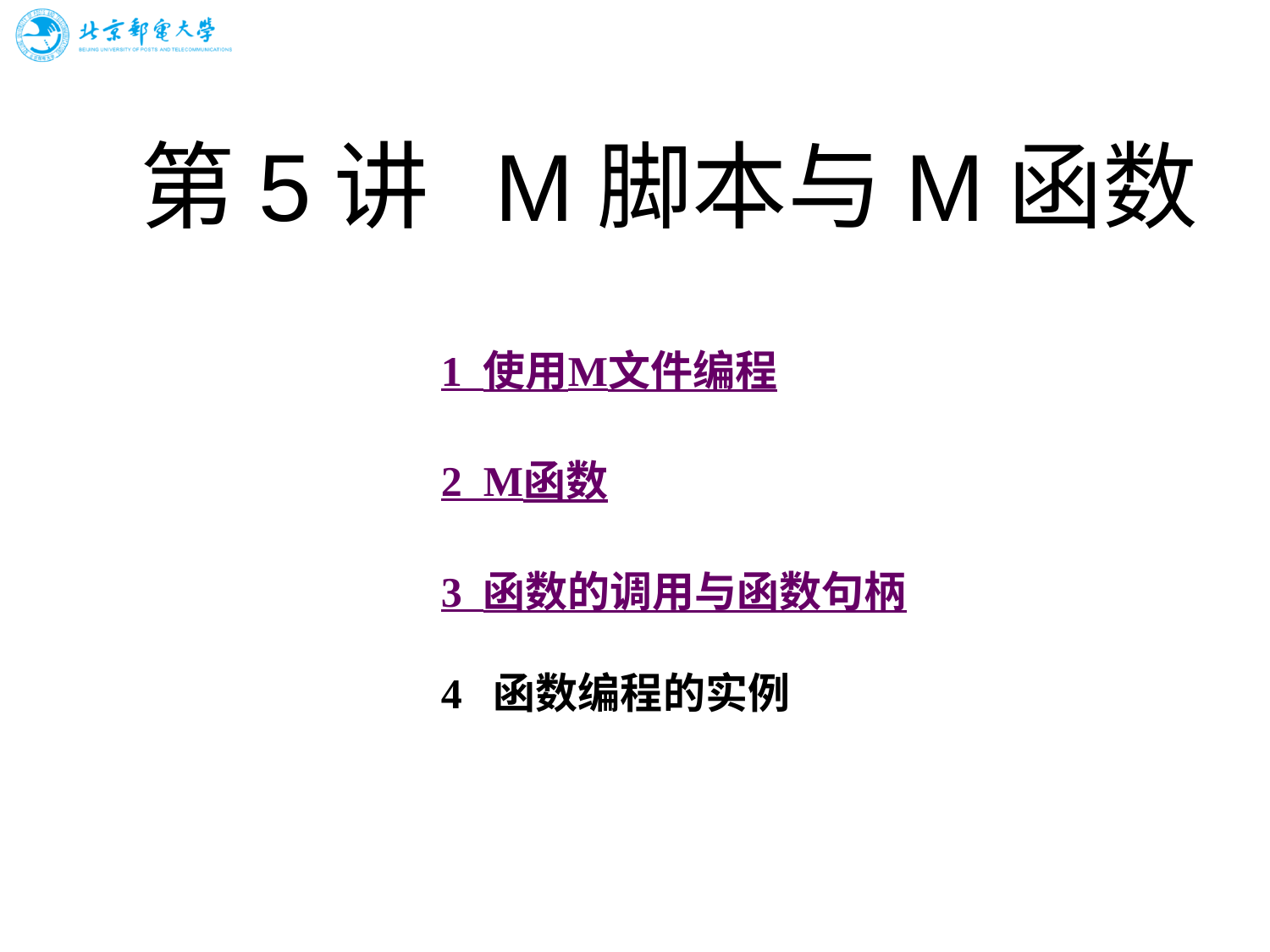

第5讲  M脚本与M函数
1  使用M文件编程
2  M函数
3  函数的调用与函数句柄
4  函数编程的实例